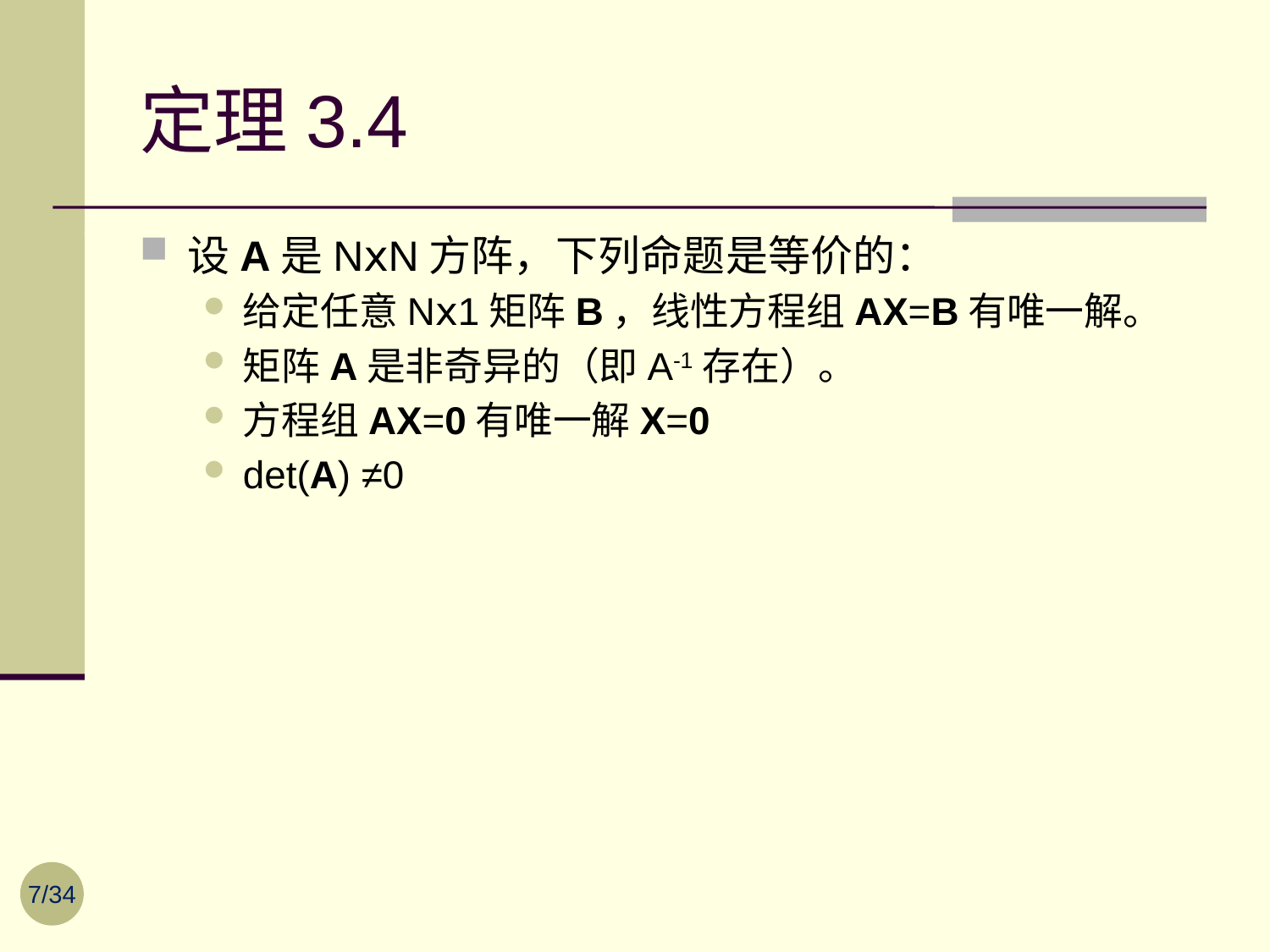

# 定理3.4
设A是NⅹN方阵，下列命题是等价的：
给定任意Nⅹ1矩阵B，线性方程组AX=B有唯一解。
矩阵A是非奇异的（即A-1存在）。
方程组AX=0有唯一解X=0
det(A) ≠0